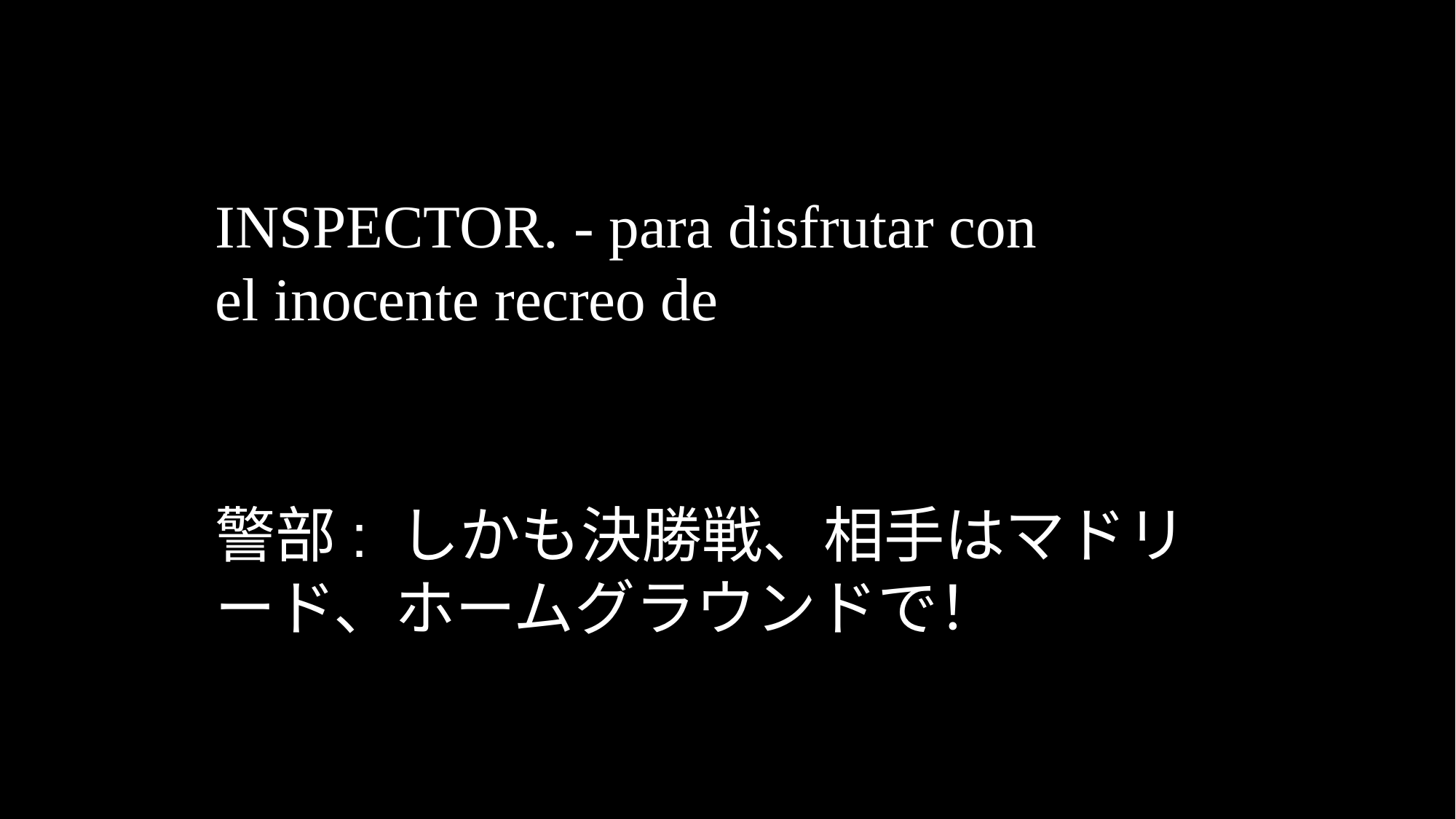

INSPECTOR. - para disfrutar con el inocente recreo de

警部: しかも決勝戦、相手はマドリード、ホームグラウンドで！